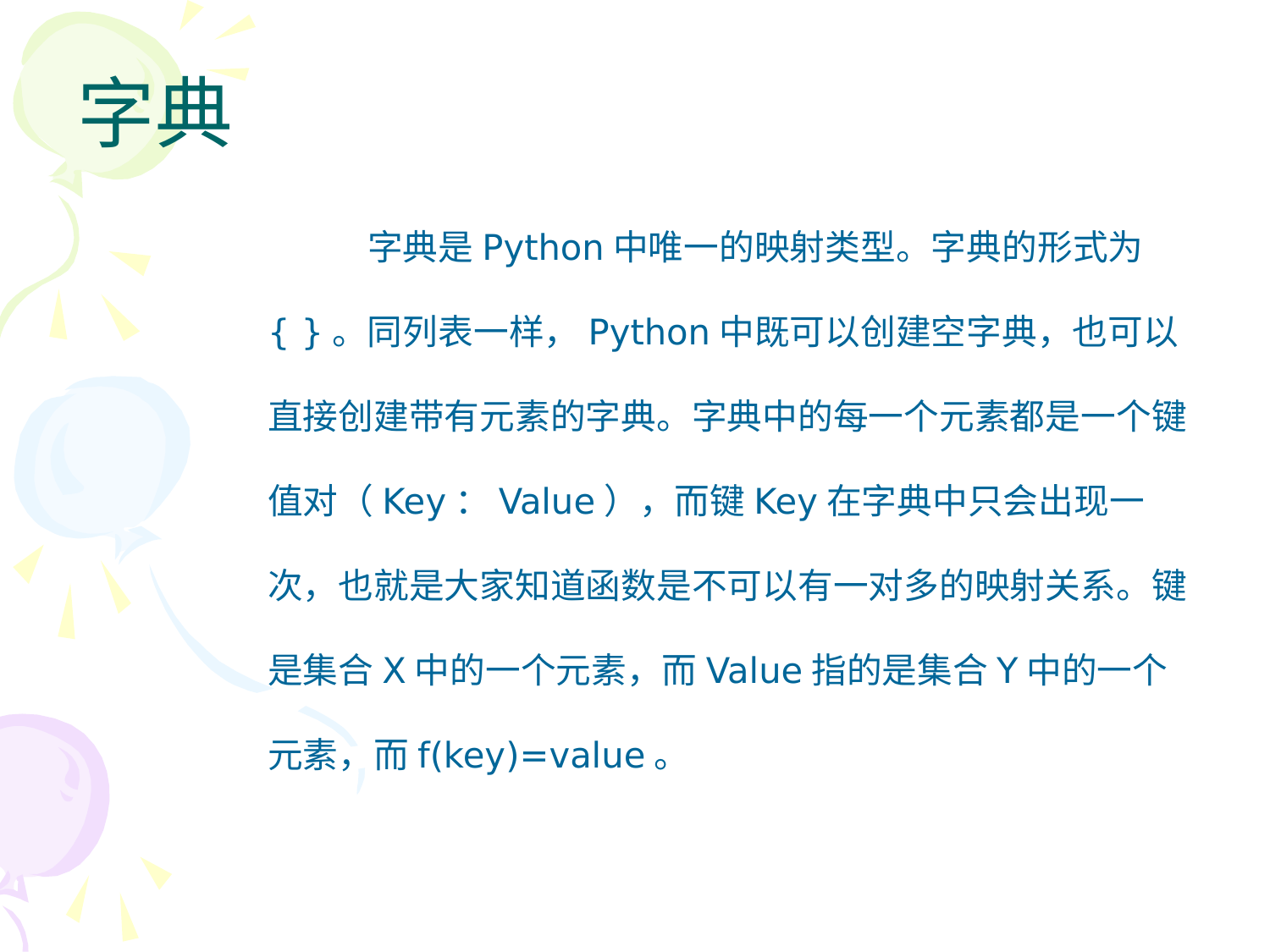

# 字典
字典是Python中唯一的映射类型。字典的形式为{ }。同列表一样，Python中既可以创建空字典，也可以直接创建带有元素的字典。字典中的每一个元素都是一个键值对（Key：Value），而键Key在字典中只会出现一次，也就是大家知道函数是不可以有一对多的映射关系。键是集合X中的一个元素，而Value指的是集合Y中的一个元素，而f(key)=value。